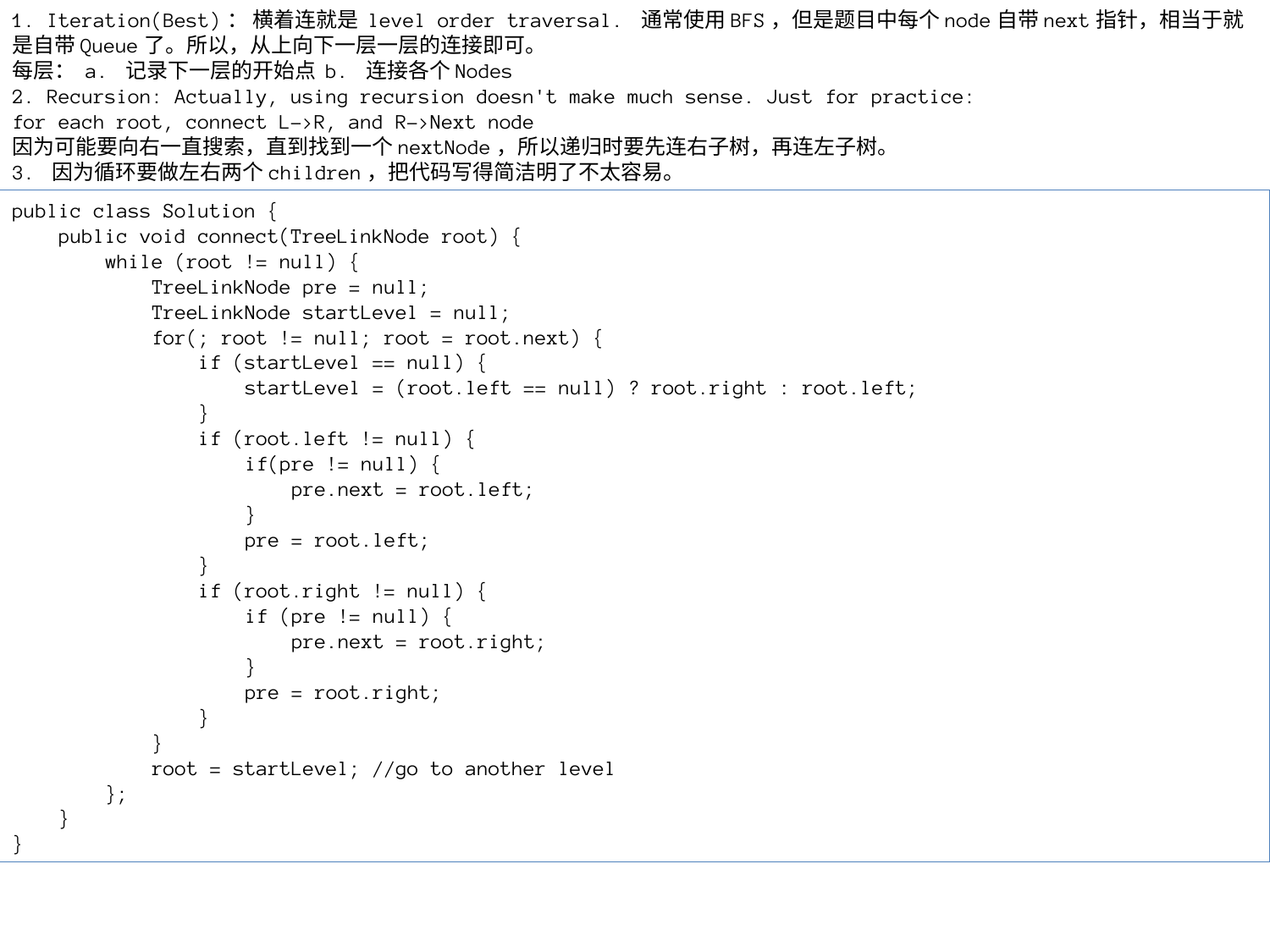

1. Iteration(Best)： 横着连就是 level order traversal. 通常使用BFS，但是题目中每个node自带next指针，相当于就是自带Queue了。所以，从上向下一层一层的连接即可。
每层： a. 记录下一层的开始点 b. 连接各个Nodes
2. Recursion: Actually, using recursion doesn't make much sense. Just for practice:
for each root, connect L->R, and R->Next node
因为可能要向右一直搜索，直到找到一个nextNode，所以递归时要先连右子树，再连左子树。
3. 因为循环要做左右两个children，把代码写得简洁明了不太容易。
public class Solution {
    public void connect(TreeLinkNode root) {
        while (root != null) {
            TreeLinkNode pre = null;
            TreeLinkNode startLevel = null;
            for(; root != null; root = root.next) {
                if (startLevel == null) {
                    startLevel = (root.left == null) ? root.right : root.left;
                }
                if (root.left != null) {
                    if(pre != null) {
                        pre.next = root.left;
                    }
                    pre = root.left;
                }
                if (root.right != null) {
                    if (pre != null) {
                        pre.next = root.right;
                    }
                    pre = root.right;
                }
            }
            root = startLevel; //go to another level
        };
    }
}